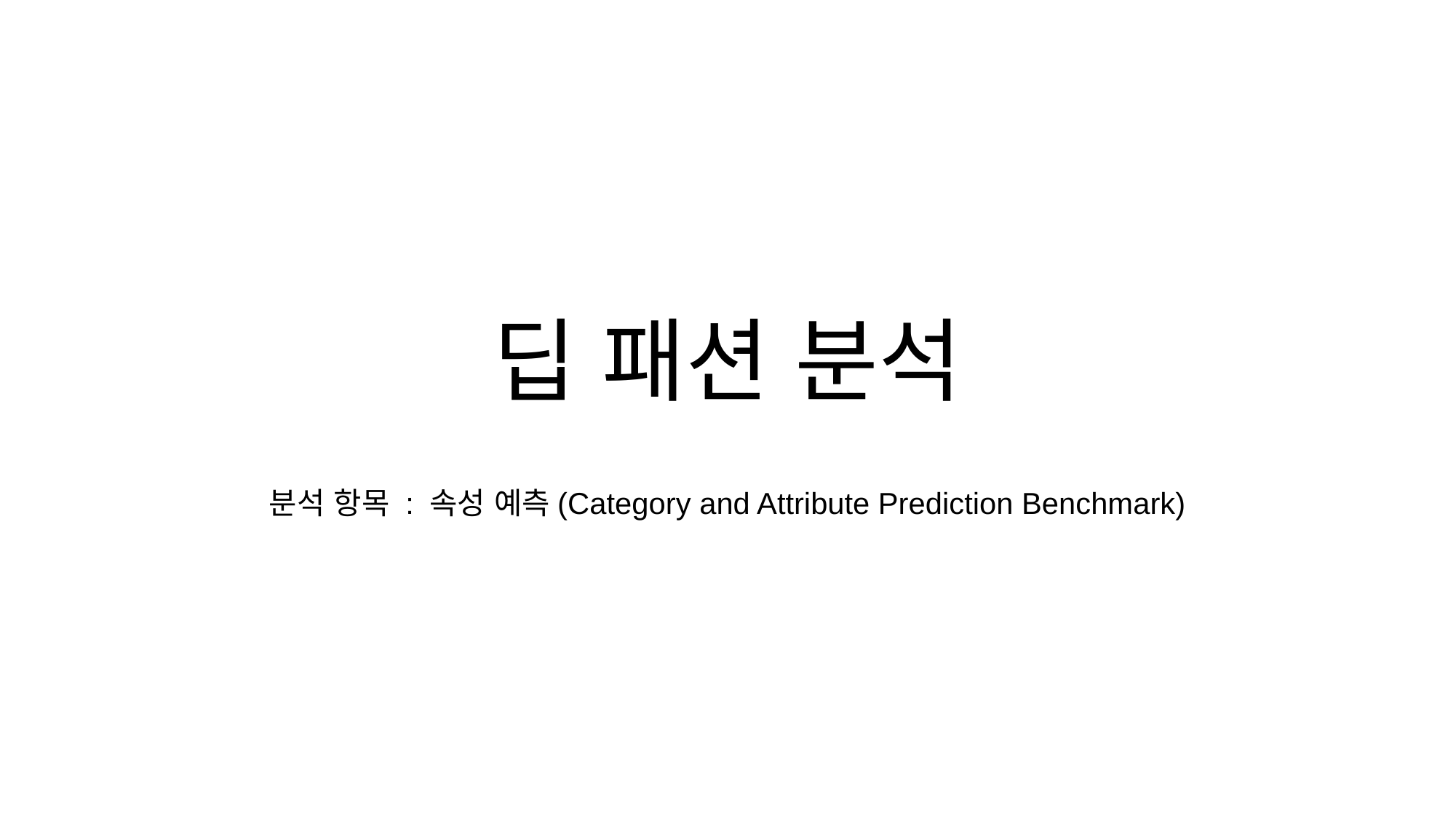

# 딥 패션 분석
분석 항목 : 속성 예측(Category and Attribute Prediction Benchmark)